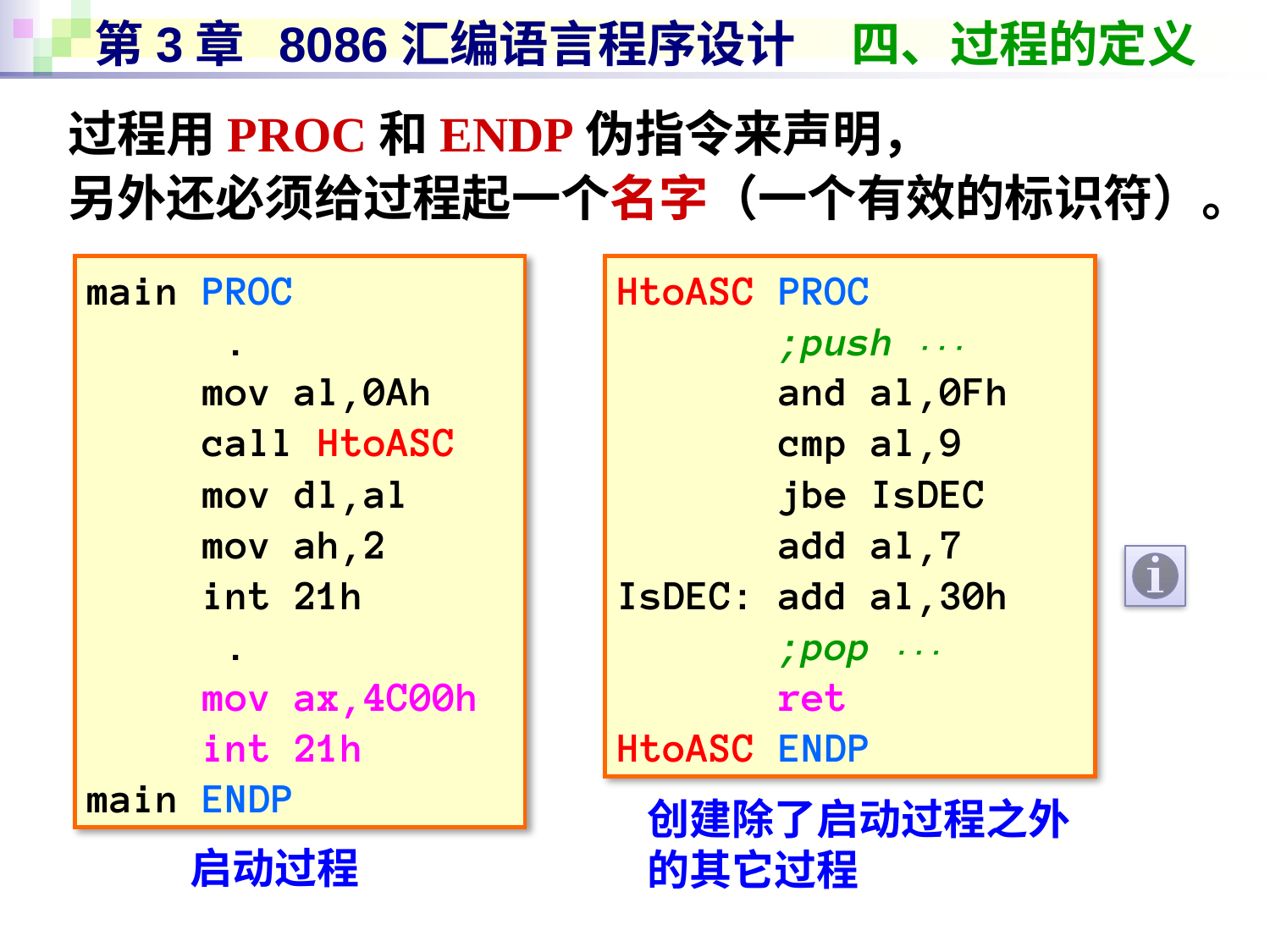

# 第3章  8086汇编语言程序设计     四、过程的定义
过程用PROC和ENDP伪指令来声明，
另外还必须给过程起一个名字（一个有效的标识符）。
main PROC
      .
     mov al,0Ah
     call HtoASC
     mov dl,al
     mov ah,2
     int 21h
      .
     mov ax,4C00h
     int 21h
main ENDP
HtoASC PROC
       ;push ···
       and al,0Fh
       cmp al,9
       jbe IsDEC
       add al,7
IsDEC: add al,30h
       ;pop ···
       ret
HtoASC ENDP

创建除了启动过程之外的其它过程
启动过程
22